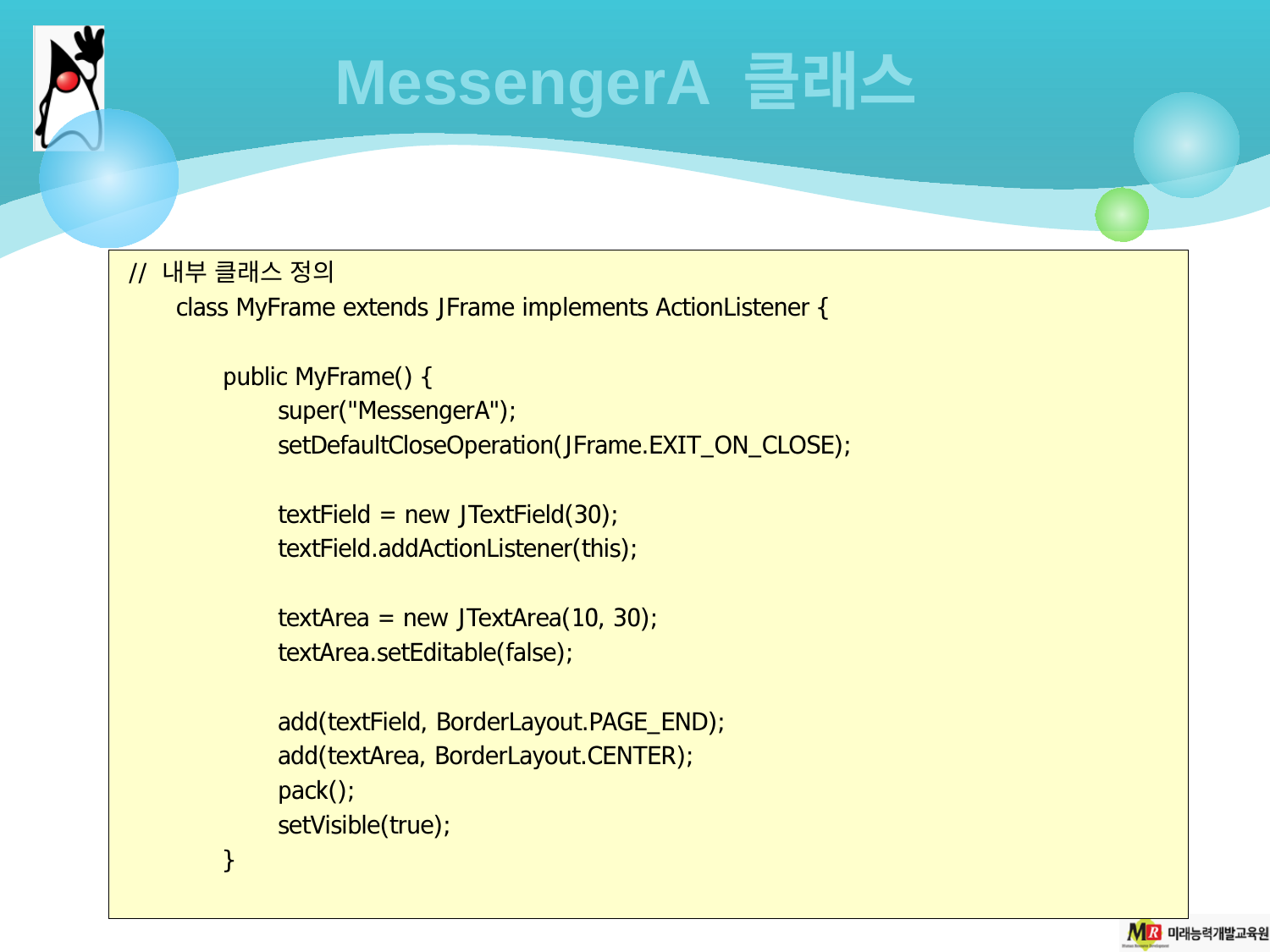

# MessengerA 클래스
 // 내부 클래스 정의
       class MyFrame extends JFrame implements ActionListener {

             public MyFrame() {
                    super("MessengerA");
                    setDefaultCloseOperation(JFrame.EXIT_ON_CLOSE);

                    textField = new JTextField(30);
                    textField.addActionListener(this);

                    textArea = new JTextArea(10, 30);
                    textArea.setEditable(false);

                    add(textField, BorderLayout.PAGE_END);
                    add(textArea, BorderLayout.CENTER);
                    pack();
                    setVisible(true);
             }